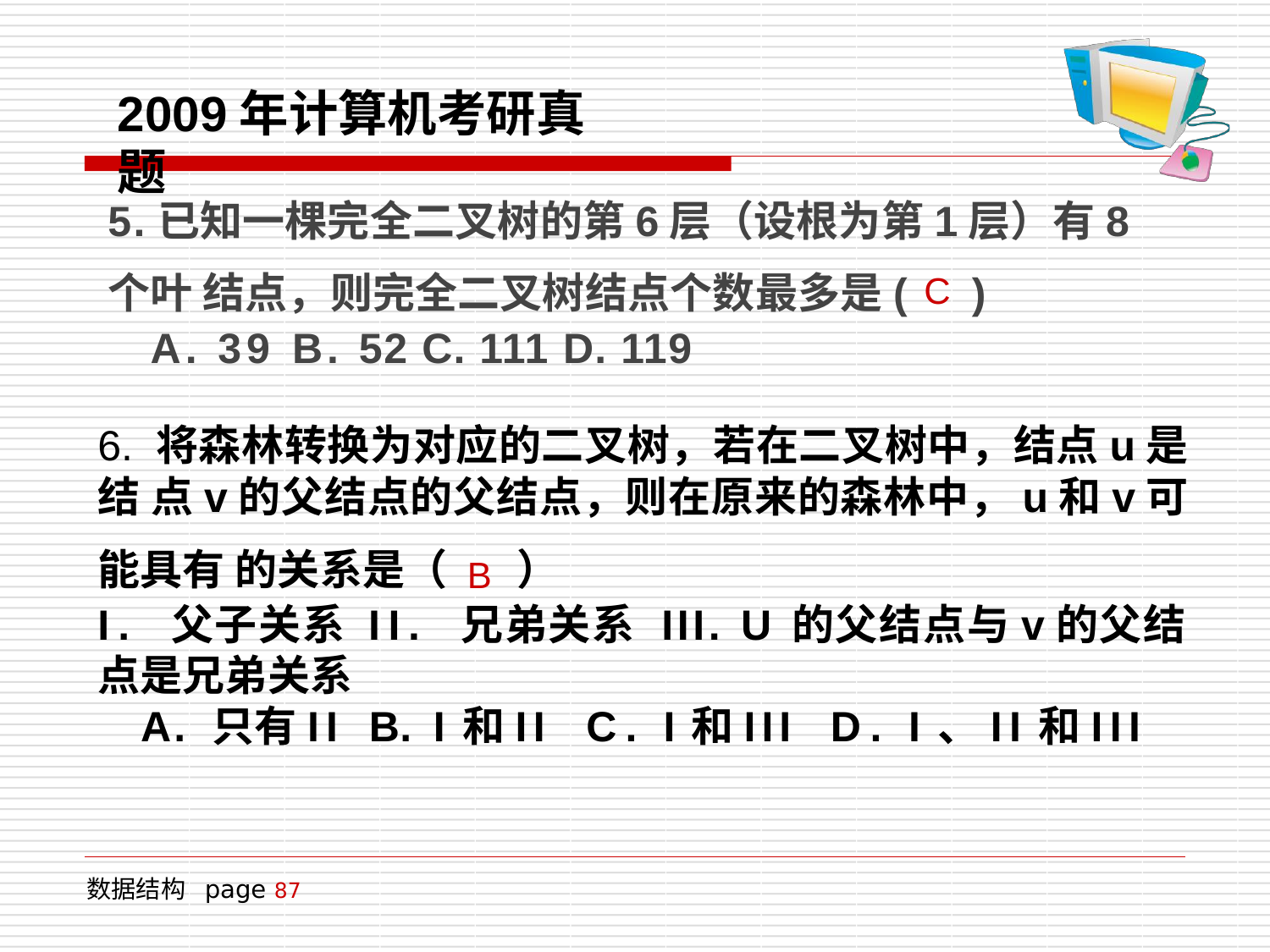

# 2009年计算机考研真题

5.已知一棵完全二叉树的第6层（设根为第1层）有8个叶 结点，则完全二叉树结点个数最多是( C )
A. 39 B. 52 C. 111 D. 119

6. 将森林转换为对应的二叉树，若在二叉树中，结点u是结 点v的父结点的父结点，则在原来的森林中，u和v可能具有 的关系是（ B ）
I. 父子关系 II. 兄弟关系 III. U的父结点与v的父结 点是兄弟关系
A. 只有II B. I和II C. I和III D. I、II和III

数据结构 page 87